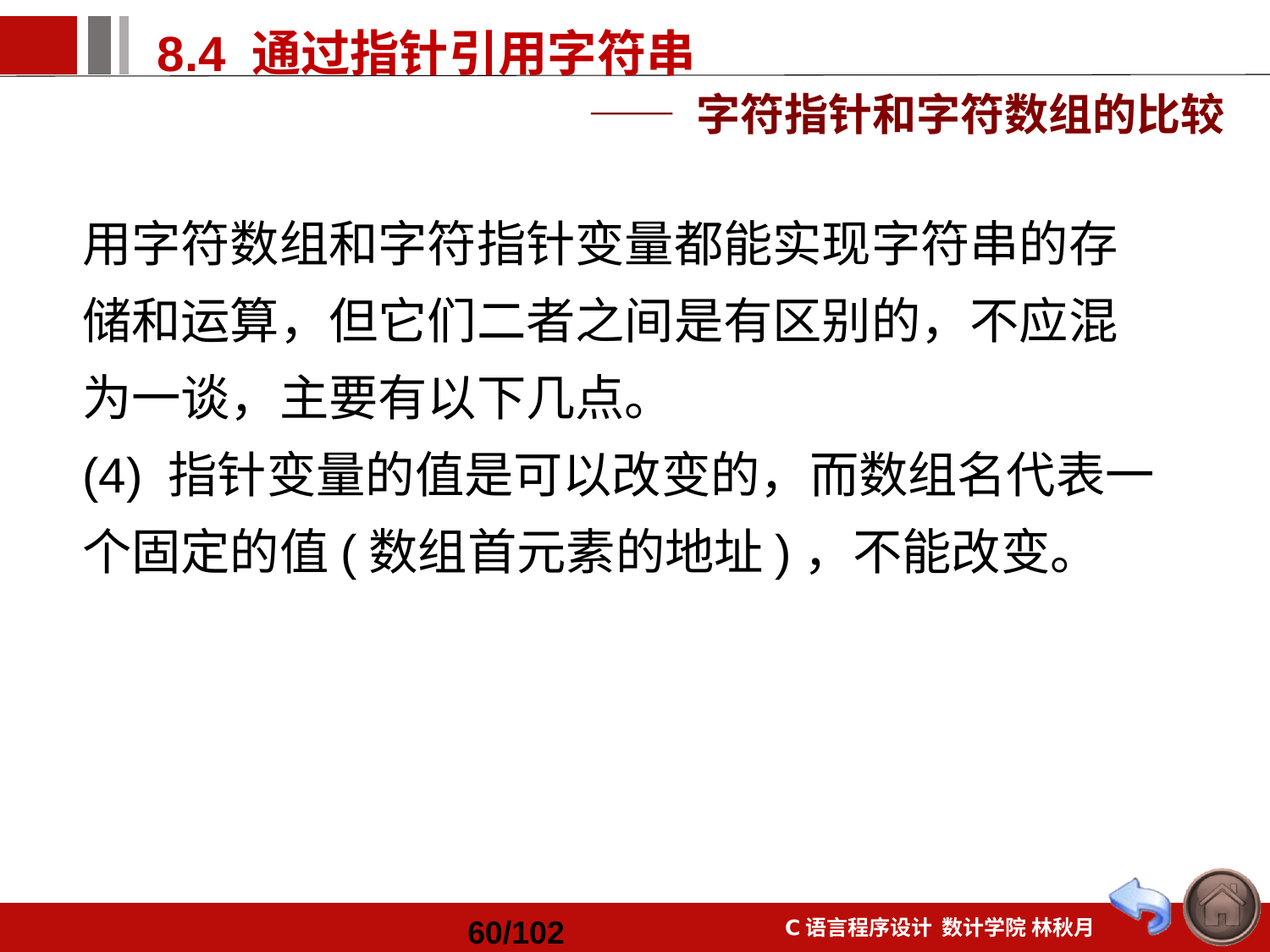

—— 字符指针和字符数组的比较
用字符数组和字符指针变量都能实现字符串的存储和运算，但它们二者之间是有区别的，不应混为一谈，主要有以下几点。
(4) 指针变量的值是可以改变的，而数组名代表一个固定的值(数组首元素的地址)，不能改变。